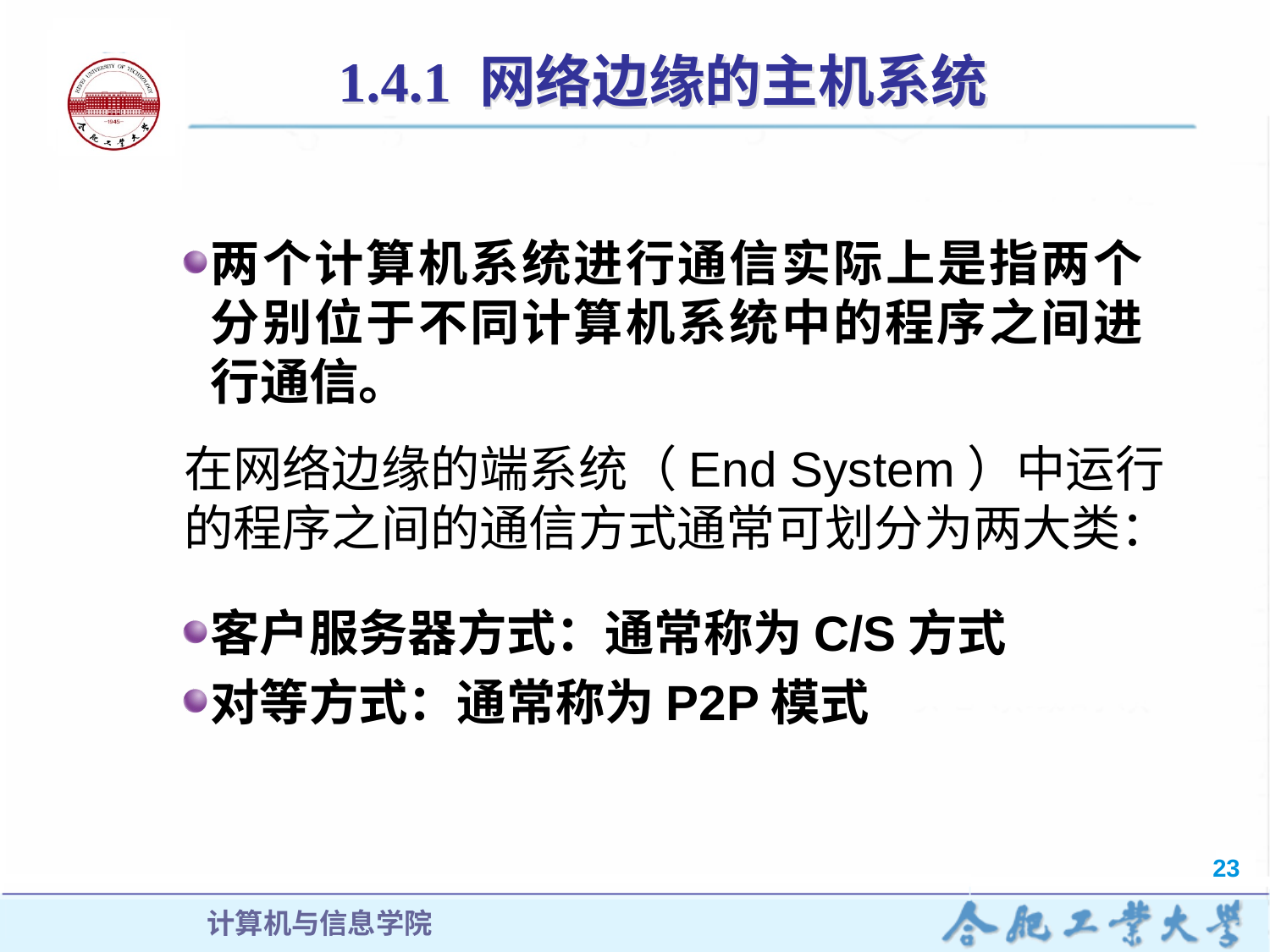

# 1.4.1 网络边缘的主机系统
两个计算机系统进行通信实际上是指两个分别位于不同计算机系统中的程序之间进行通信。

在网络边缘的端系统（End System）中运行的程序之间的通信方式通常可划分为两大类：
客户服务器方式：通常称为C/S方式
对等方式：通常称为P2P模式